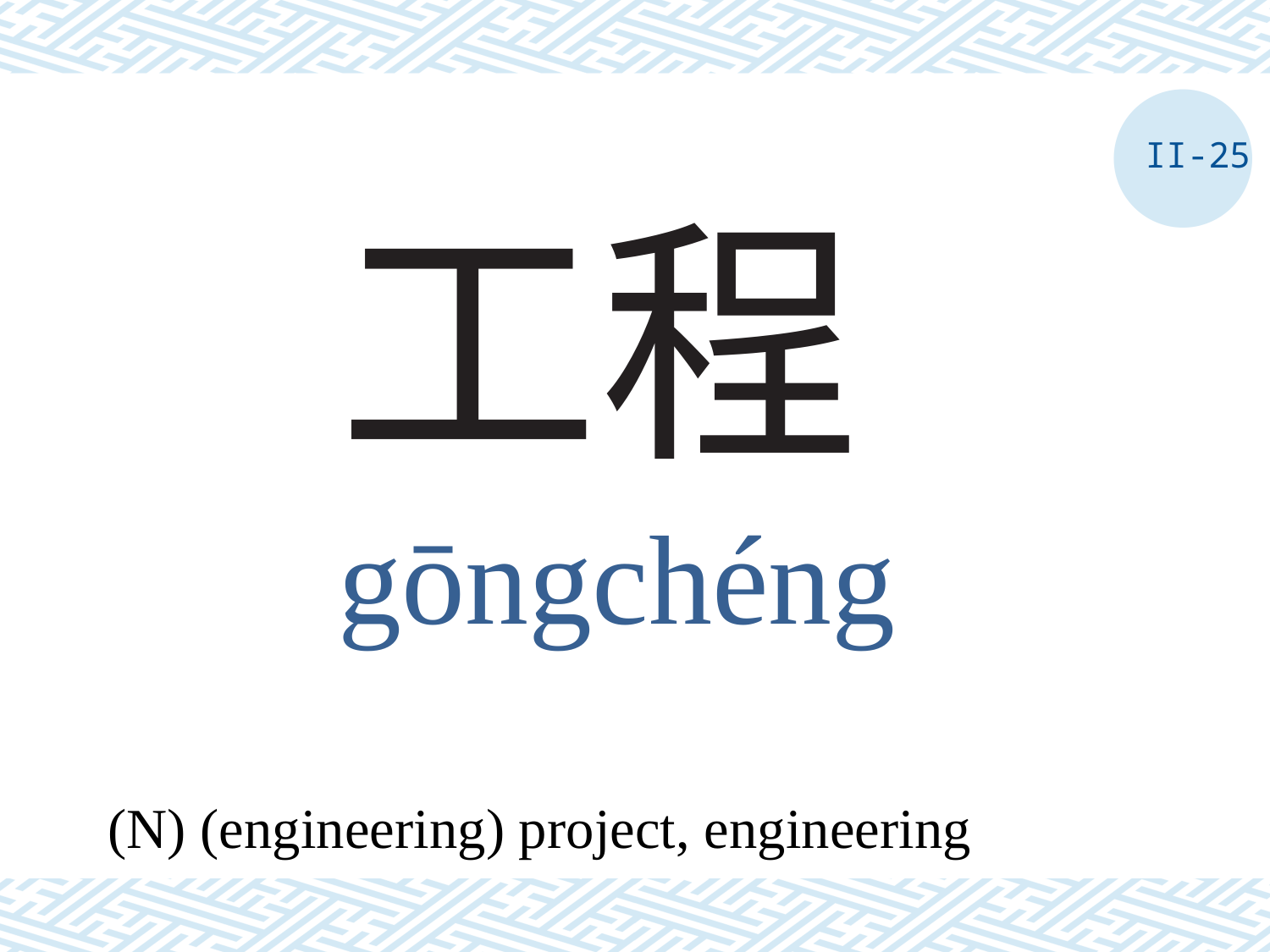

II-25

# 工程
gōngchéng
(N) (engineering) project, engineering